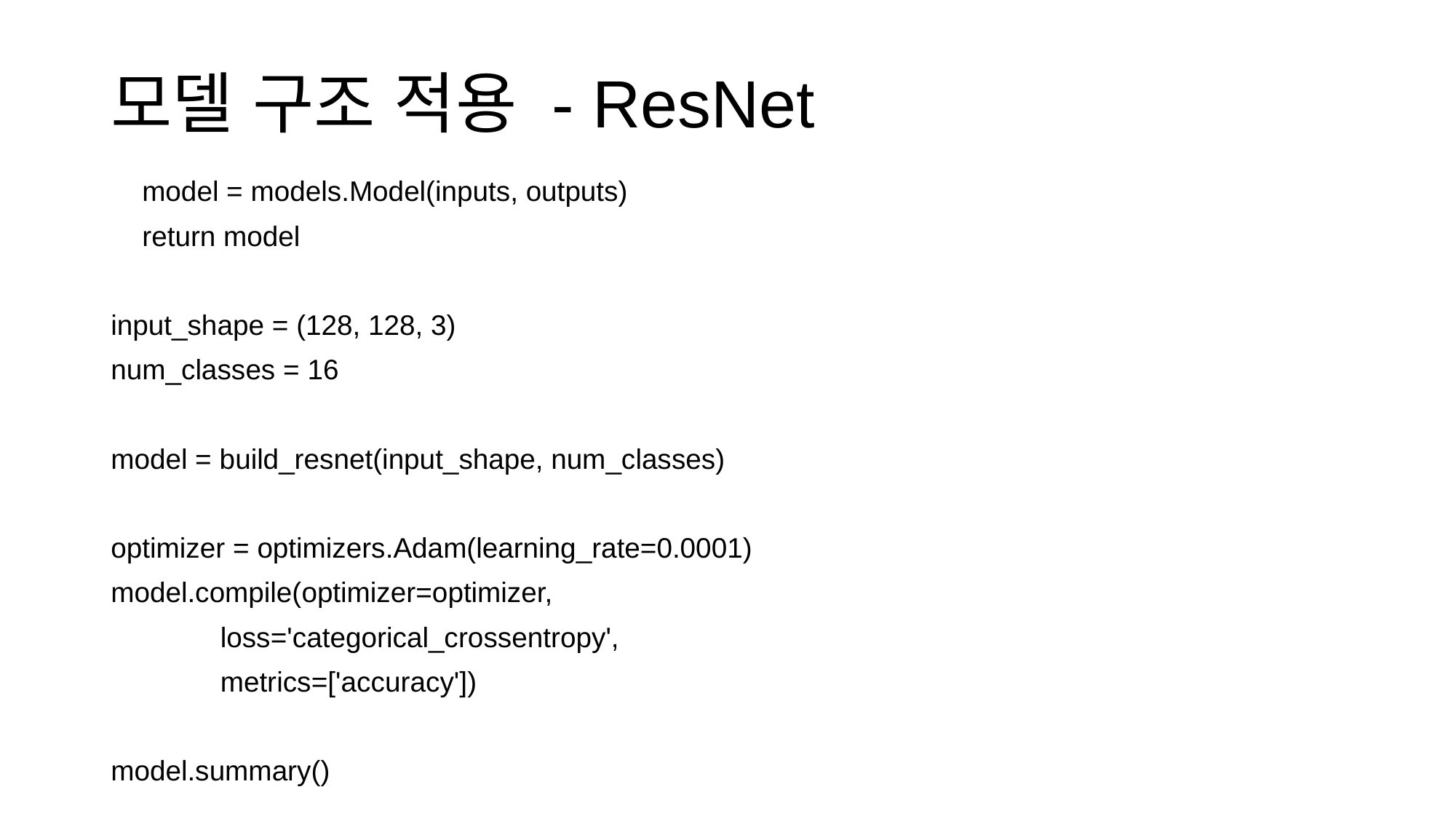

# 모델 구조 적용 - ResNet

    model = models.Model(inputs, outputs)
    return model

input_shape = (128, 128, 3)
num_classes = 16

model = build_resnet(input_shape, num_classes)

optimizer = optimizers.Adam(learning_rate=0.0001)
model.compile(optimizer=optimizer,
              loss='categorical_crossentropy',
              metrics=['accuracy'])

model.summary()